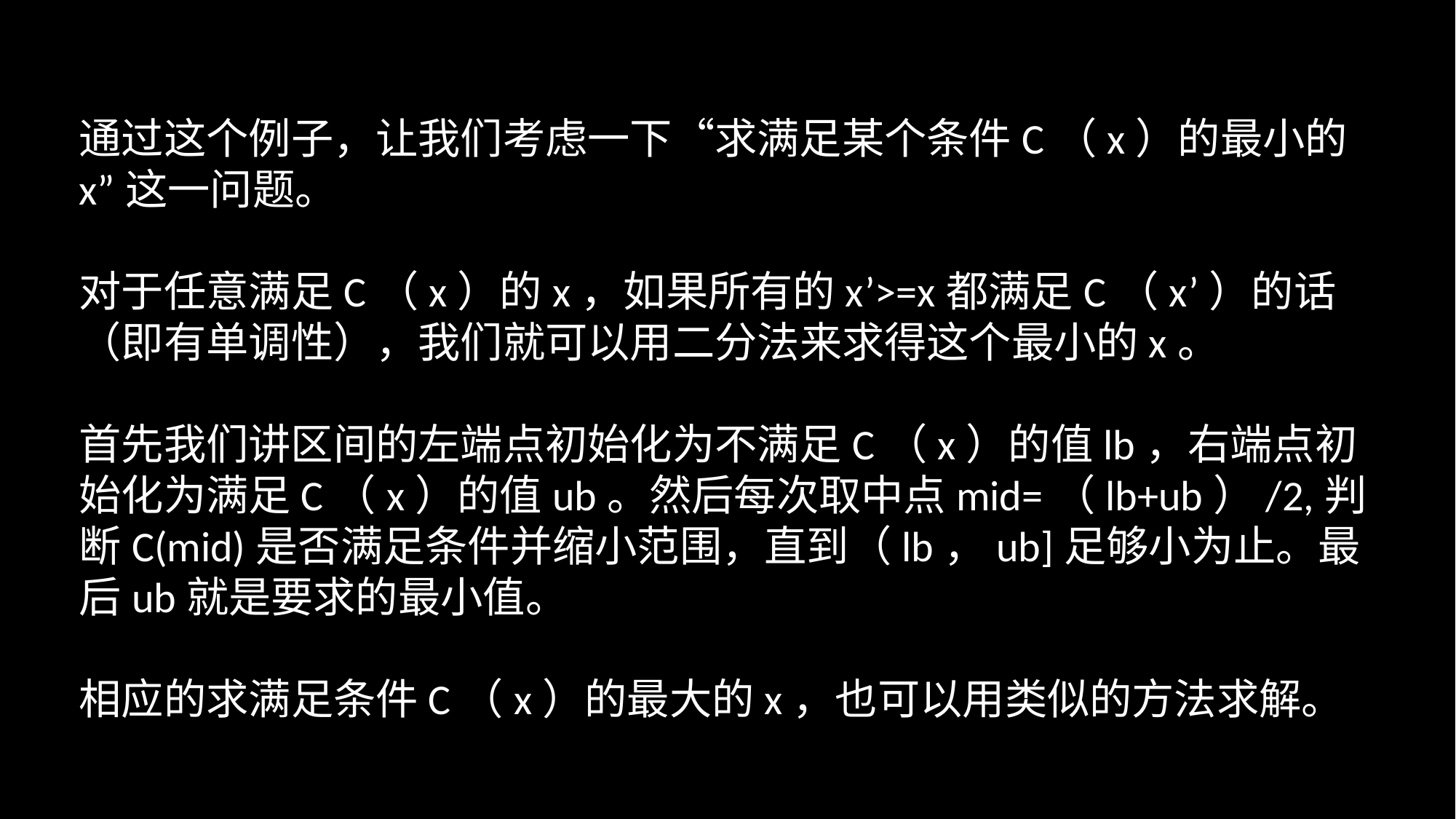

通过这个例子，让我们考虑一下“求满足某个条件C（x）的最小的x”这一问题。

对于任意满足C（x）的x，如果所有的x’>=x都满足C（x’）的话（即有单调性），我们就可以用二分法来求得这个最小的x。

首先我们讲区间的左端点初始化为不满足C（x）的值lb，右端点初始化为满足C（x）的值ub。然后每次取中点mid=（lb+ub）/2,判断C(mid)是否满足条件并缩小范围，直到（lb，ub]足够小为止。最后ub就是要求的最小值。

相应的求满足条件C（x）的最大的x，也可以用类似的方法求解。